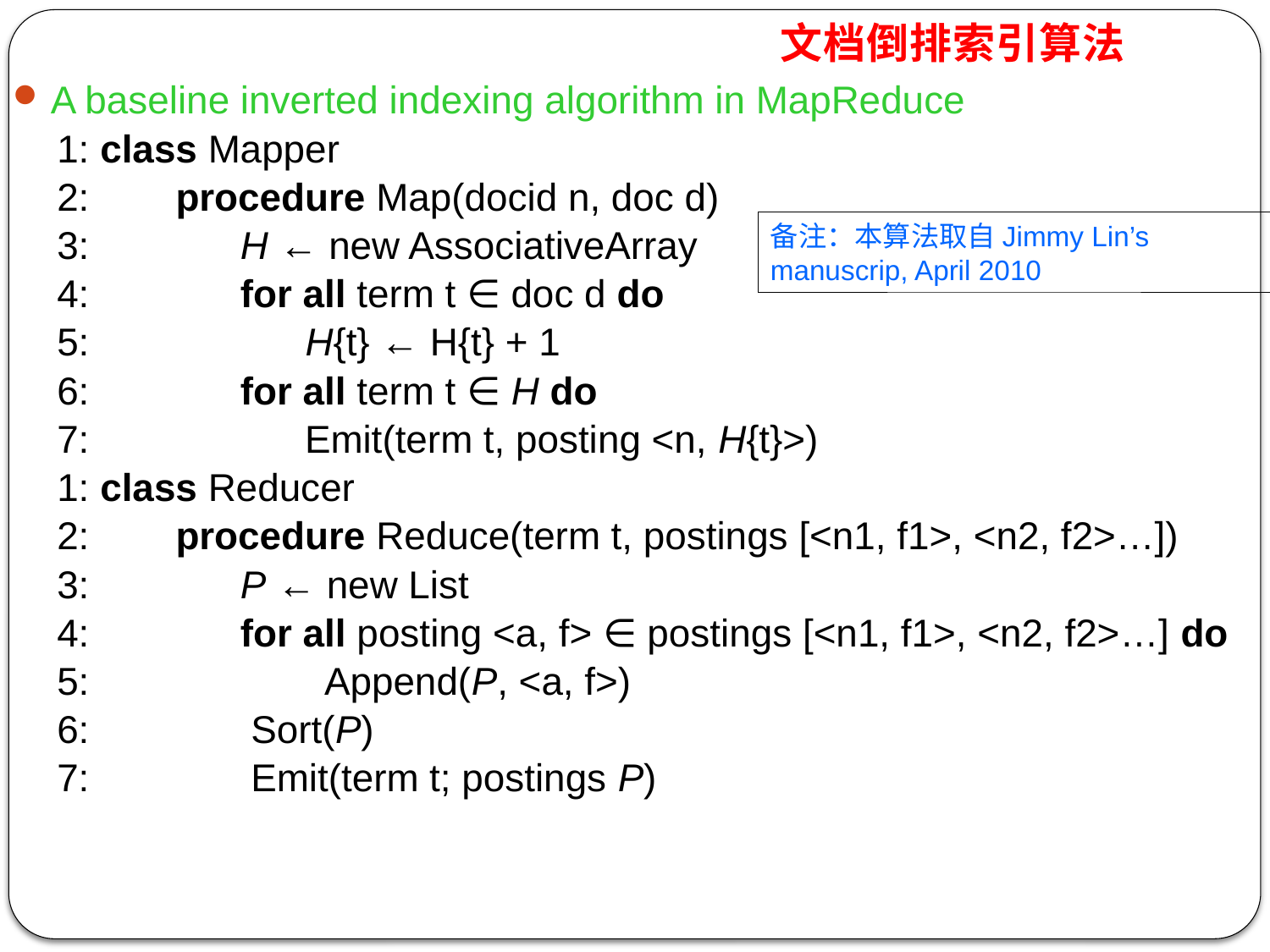

文档倒排索引算法
A baseline inverted indexing algorithm in MapReduce
1: class Mapper
2:        procedure Map(docid n, doc d)
3:              H ← new AssociativeArray
4:              for all term t ∈ doc d do
5:                    H{t} ← H{t} + 1
6:              for all term t ∈ H do
7:                    Emit(term t, posting <n, H{t}>)
1: class Reducer
2:        procedure Reduce(term t, postings [<n1, f1>, <n2, f2>…])
3:              P ← new List
4:              for all posting <a, f> ∈ postings [<n1, f1>, <n2, f2>…] do
5:                      Append(P, <a, f>)
6:               Sort(P)
7:               Emit(term t; postings P)
备注：本算法取自Jimmy Lin’s manuscrip, April 2010